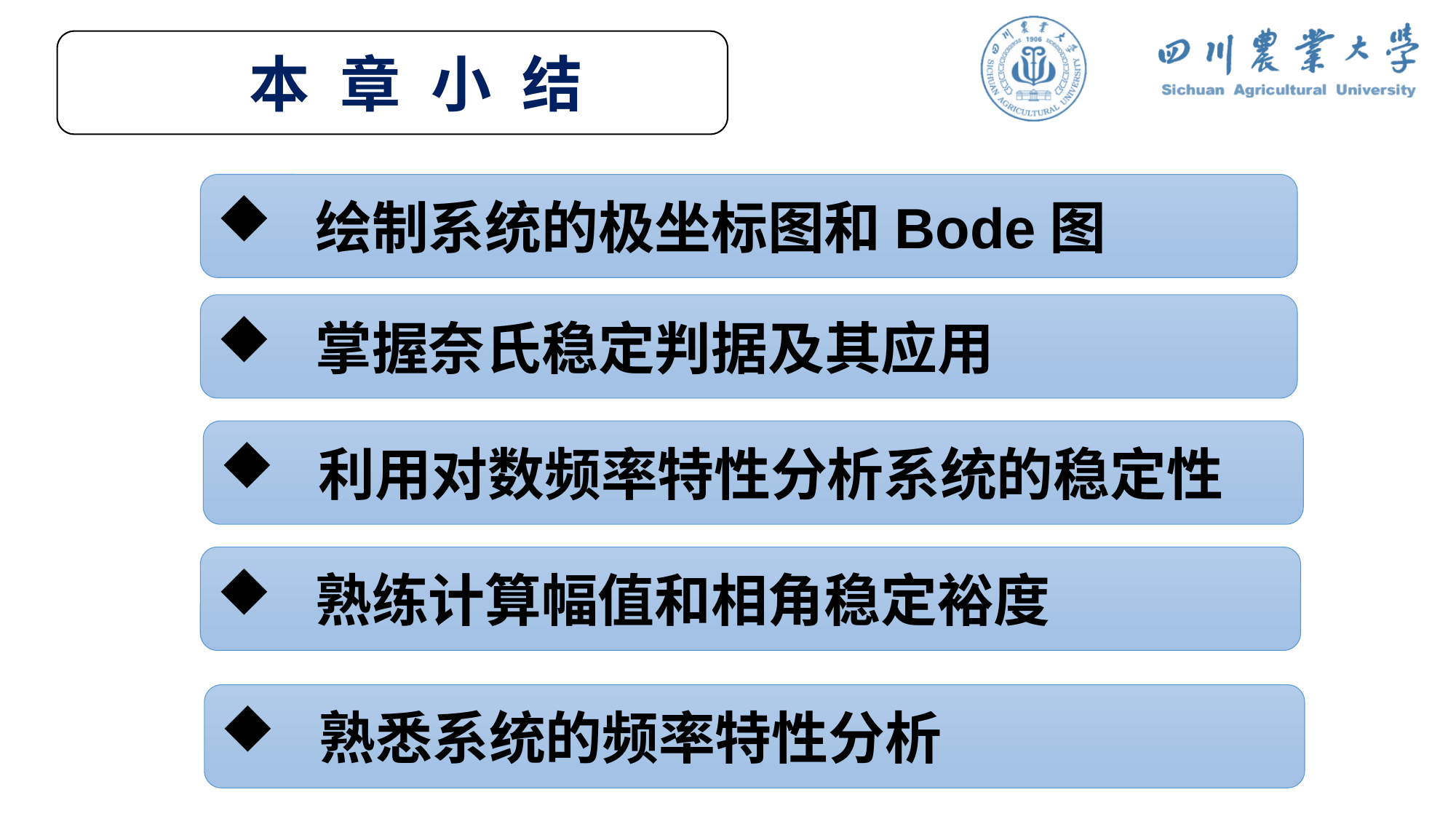

本章小结
 绘制系统的极坐标图和Bode图
 掌握奈氏稳定判据及其应用
 利用对数频率特性分析系统的稳定性
 熟练计算幅值和相角稳定裕度
 熟悉系统的频率特性分析